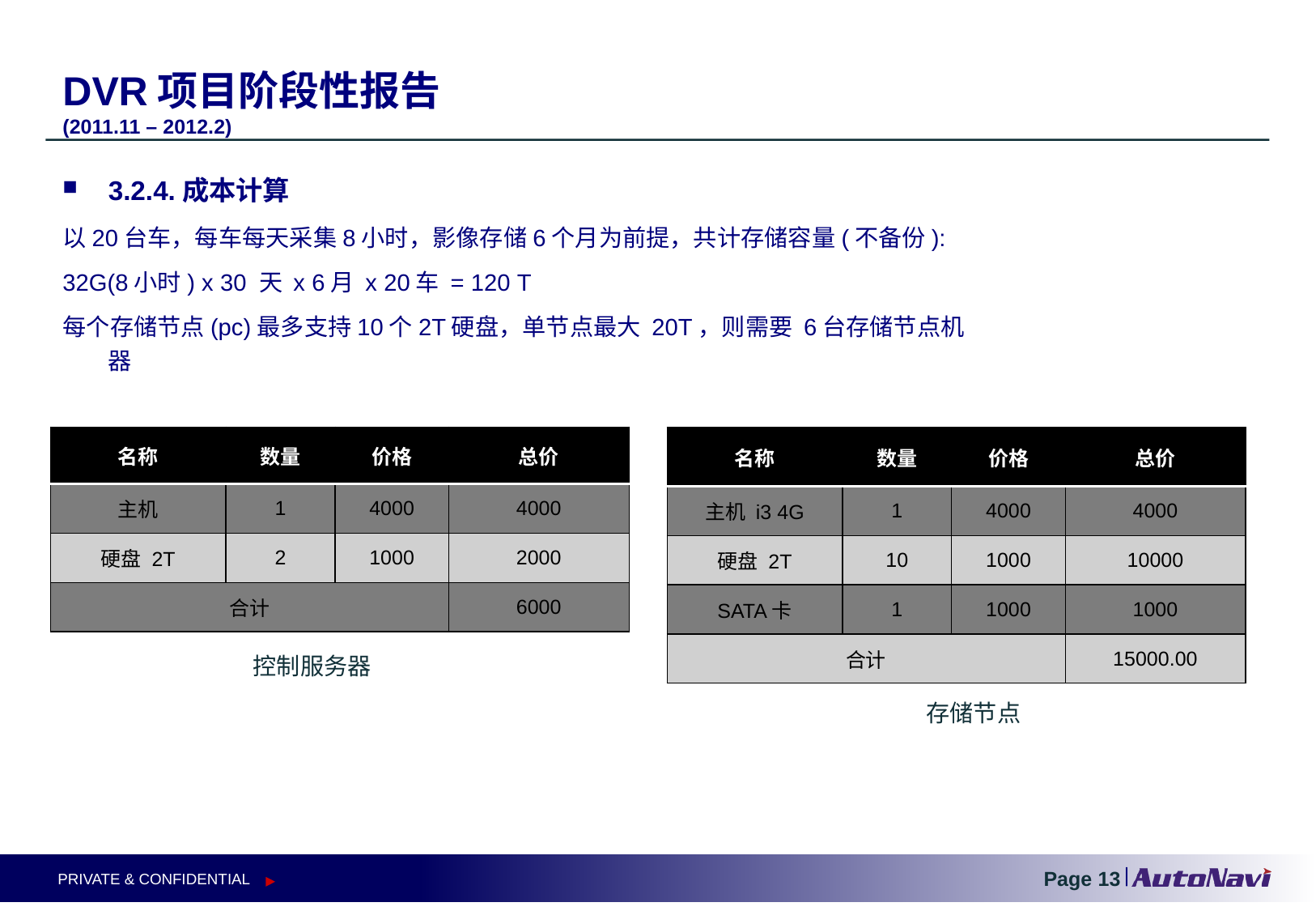

DVR项目阶段性报告
(2011.11 – 2012.2)
3.2.4.成本计算
以20台车，每车每天采集8小时，影像存储6个月为前提，共计存储容量(不备份):
32G(8小时) x 30 天 x 6月 x 20车 = 120 T
每个存储节点(pc)最多支持10个2T硬盘，单节点最大 20T，则需要 6台存储节点机器

| 名称 | 数量 | 价格 | 总价 |
| --- | --- | --- | --- |
| 主机 | 1 | 4000 | 4000 |
| 硬盘 2T | 2 | 1000 | 2000 |
| 合计 |  |  | 6000 |
| 名称 | 数量 | 价格 | 总价 |
| --- | --- | --- | --- |
| 主机 i3 4G | 1 | 4000 | 4000 |
| 硬盘 2T | 10 | 1000 | 10000 |
| SATA卡 | 1 | 1000 | 1000 |
| 合计 |  |  | 15000.00 |
控制服务器
存储节点